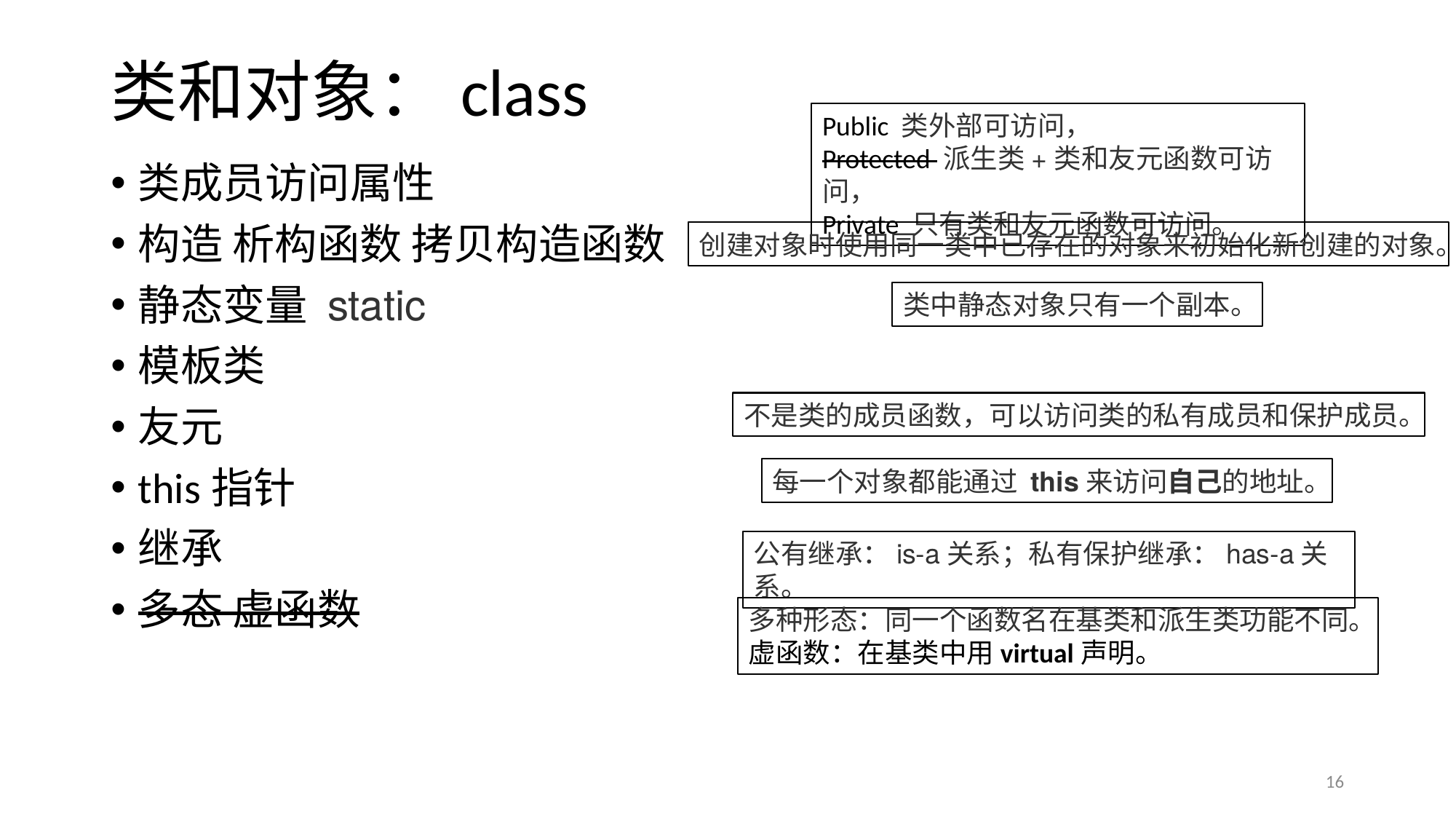

# 类和对象：class
Public 类外部可访问，
Protected 派生类+类和友元函数可访问，
Private 只有类和友元函数可访问。
类成员访问属性
构造 析构函数 拷贝构造函数
静态变量 static
模板类
友元
this指针
继承
多态 虚函数
创建对象时使用同一类中已存在的对象来初始化新创建的对象。
类中静态对象只有一个副本。
不是类的成员函数，可以访问类的私有成员和保护成员。
每一个对象都能通过 this来访问自己的地址。
公有继承：is-a关系；私有保护继承：has-a关系。
多种形态：同一个函数名在基类和派生类功能不同。
虚函数：在基类中用virtual声明。
16